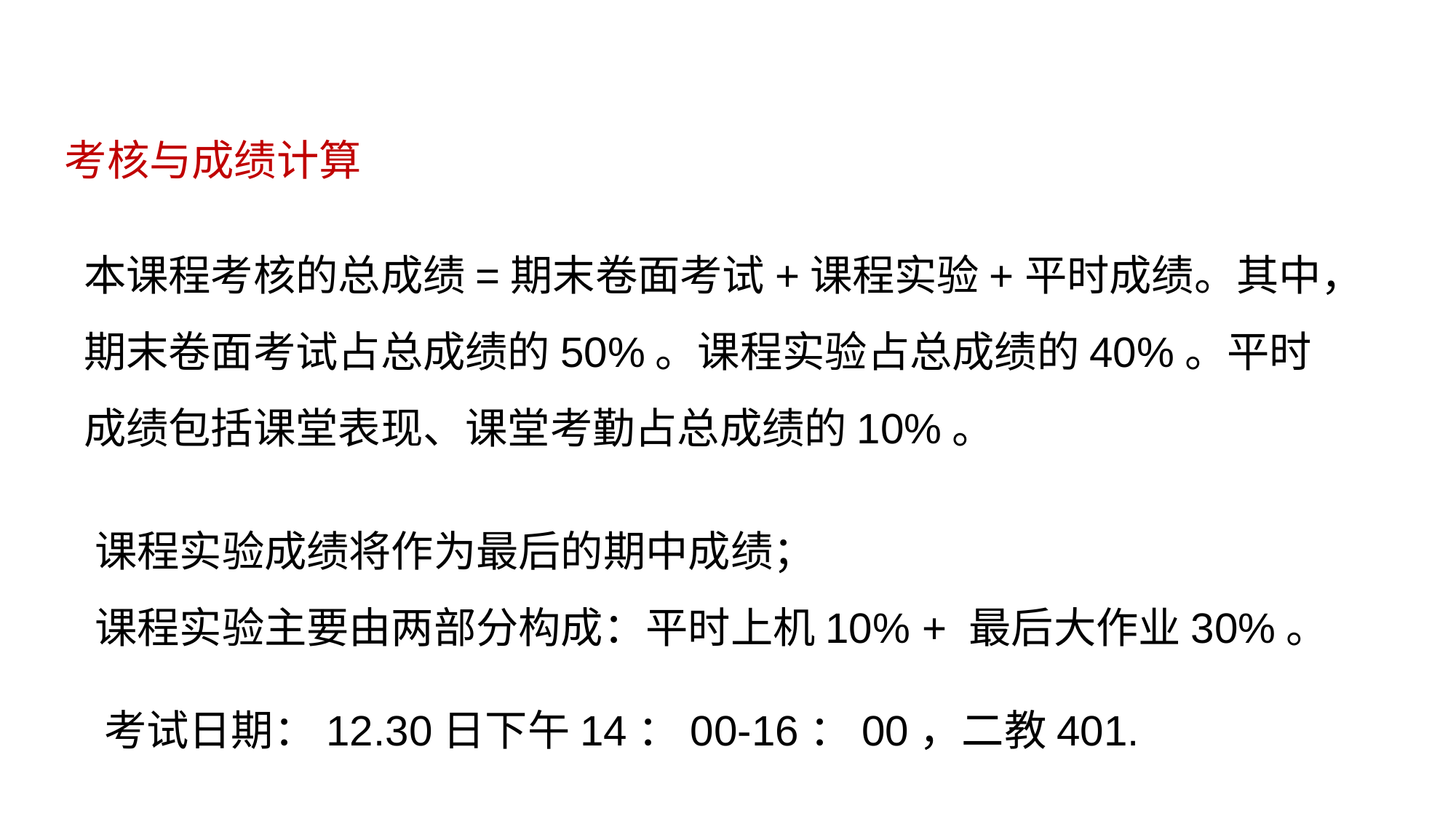

考核与成绩计算
本课程考核的总成绩=期末卷面考试+课程实验+平时成绩。其中，期末卷面考试占总成绩的50%。课程实验占总成绩的40%。平时成绩包括课堂表现、课堂考勤占总成绩的10%。
课程实验成绩将作为最后的期中成绩；
课程实验主要由两部分构成：平时上机10% + 最后大作业30%。
考试日期：12.30日下午14：00-16：00，二教401.